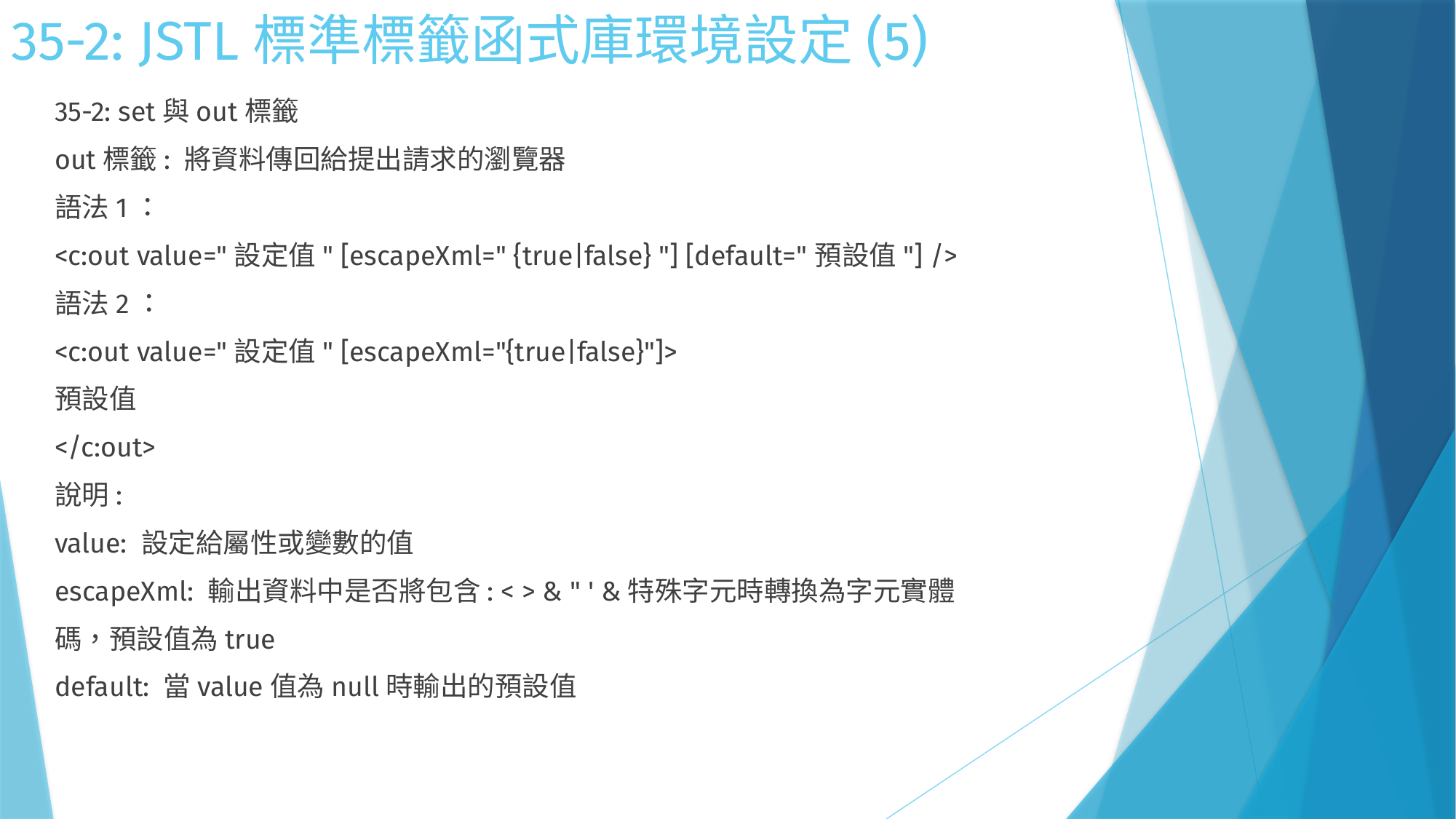

# 35-2: JSTL標準標籤函式庫環境設定(5)
35-2: set與out標籤
out標籤: 將資料傳回給提出請求的瀏覽器
語法1：
<c:out value="設定值" [escapeXml=" {true|false} "] [default="預設值"] />
語法2：
<c:out value="設定值" [escapeXml="{true|false}"]>
預設值
</c:out>
說明:
value: 設定給屬性或變數的值
escapeXml: 輸出資料中是否將包含: < > & " ' &特殊字元時轉換為字元實體
碼，預設值為true
default: 當value值為null時輸出的預設值